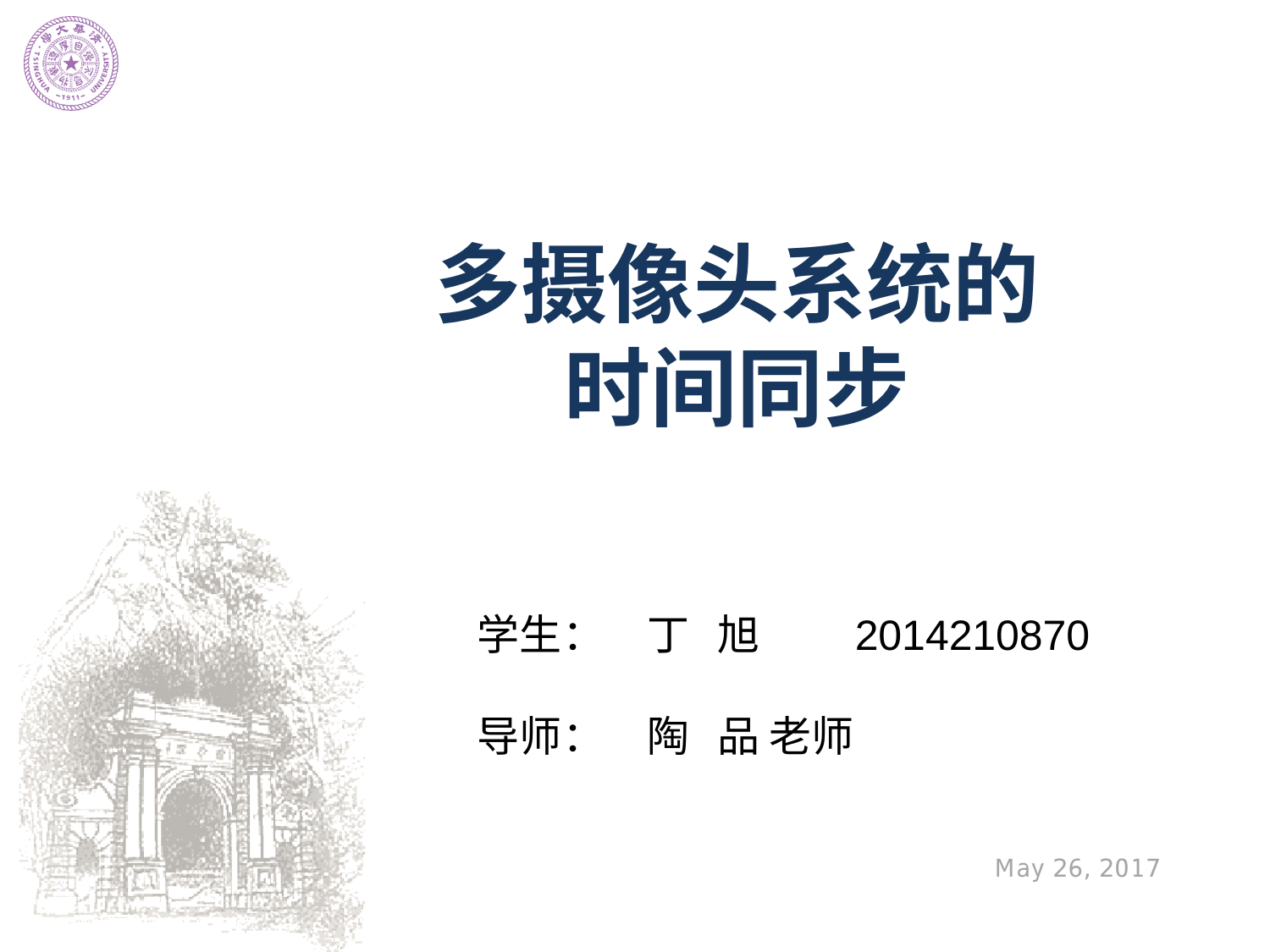

# 多摄像头系统的 时间同步
学生：　丁   旭　　2014210870
导师：　陶   品 老师